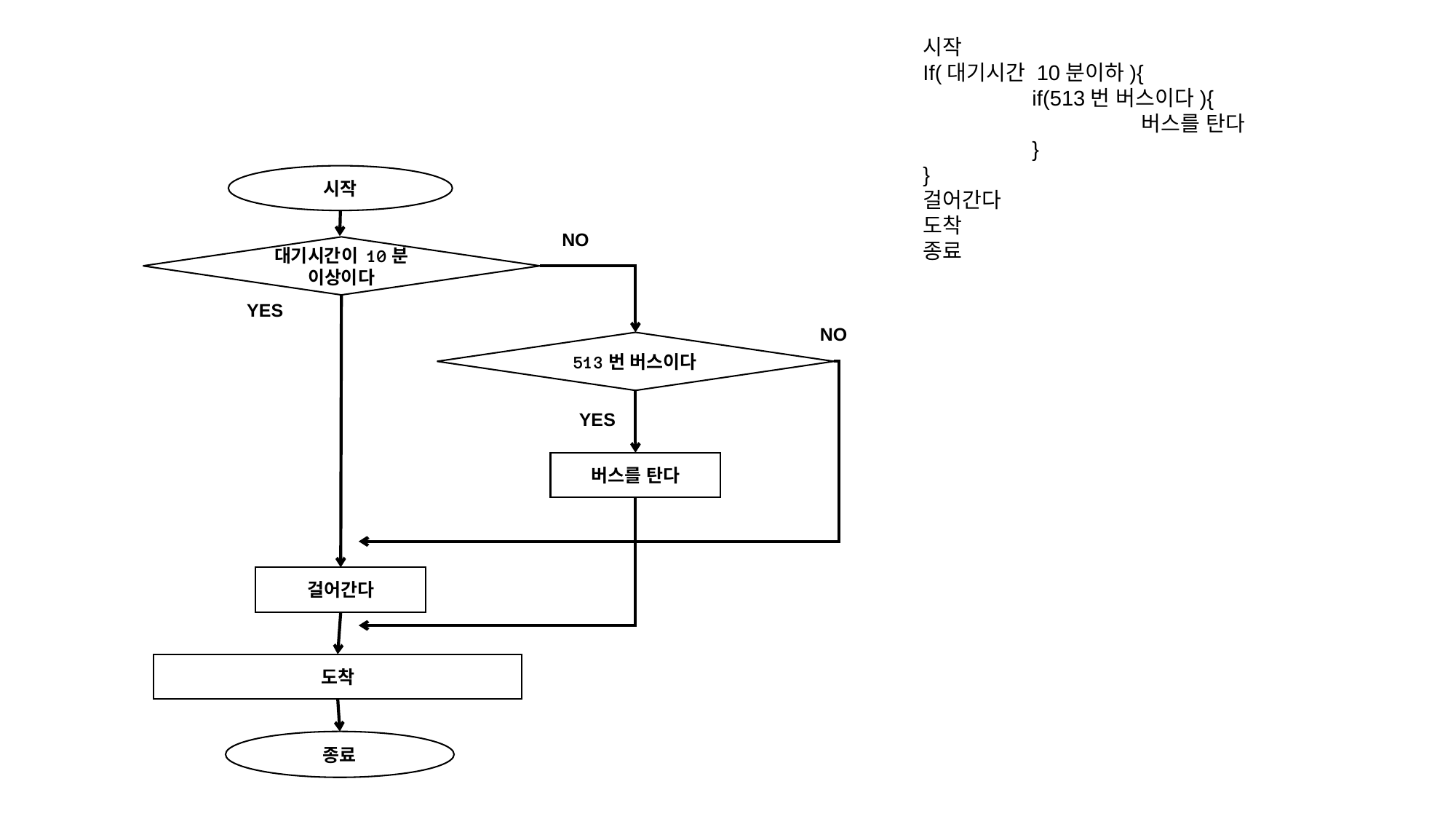

시작
If(대기시간 10분이하){
	if(513번 버스이다){
		버스를 탄다
	}
}
걸어간다
도착
종료
시작
NO
대기시간이 10분
이상이다
YES
NO
513번 버스이다
YES
버스를 탄다
걸어간다
도착
종료